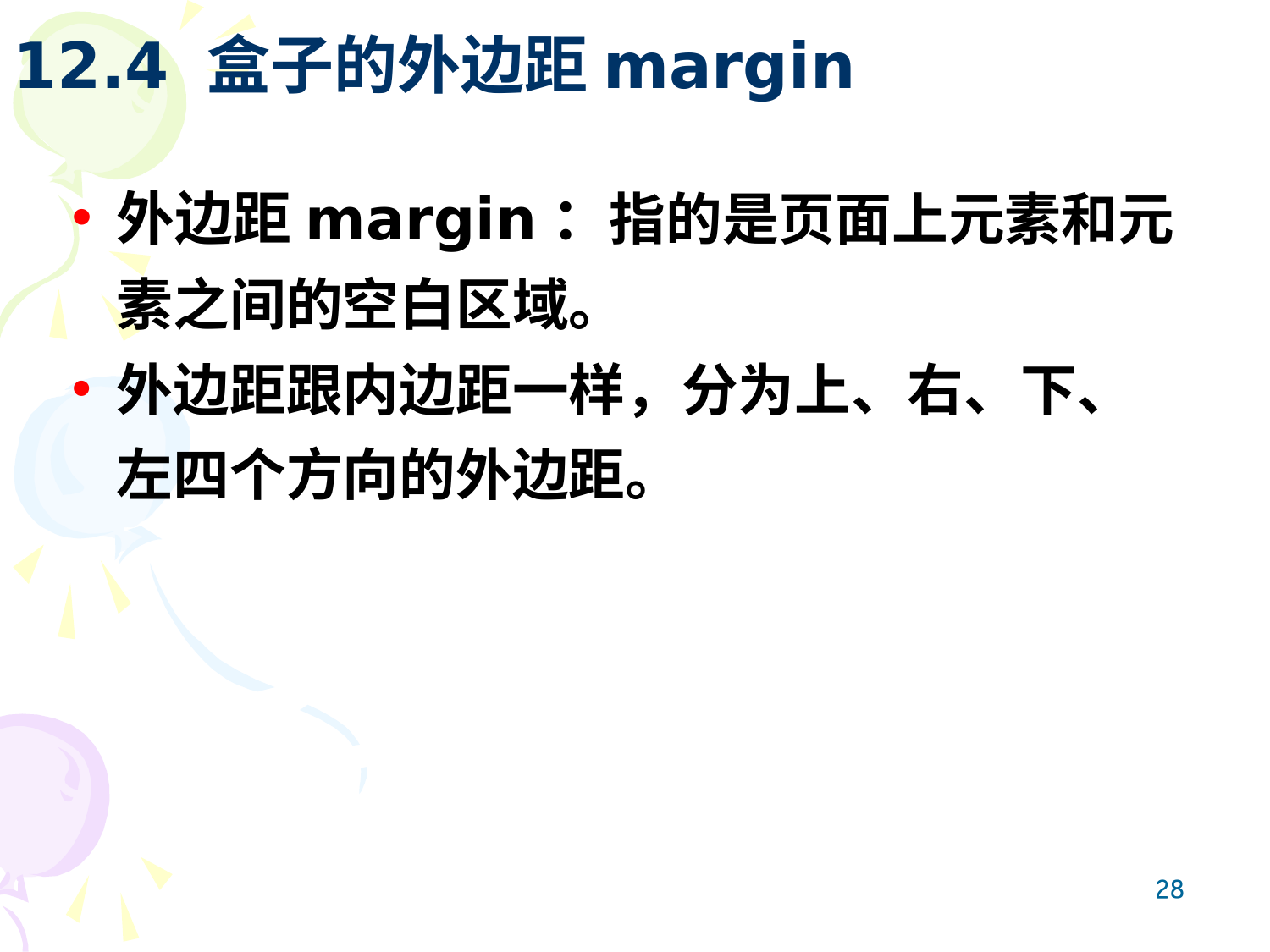

# 12.4 盒子的外边距margin
外边距margin：指的是页面上元素和元素之间的空白区域。
外边距跟内边距一样，分为上、右、下、左四个方向的外边距。

28